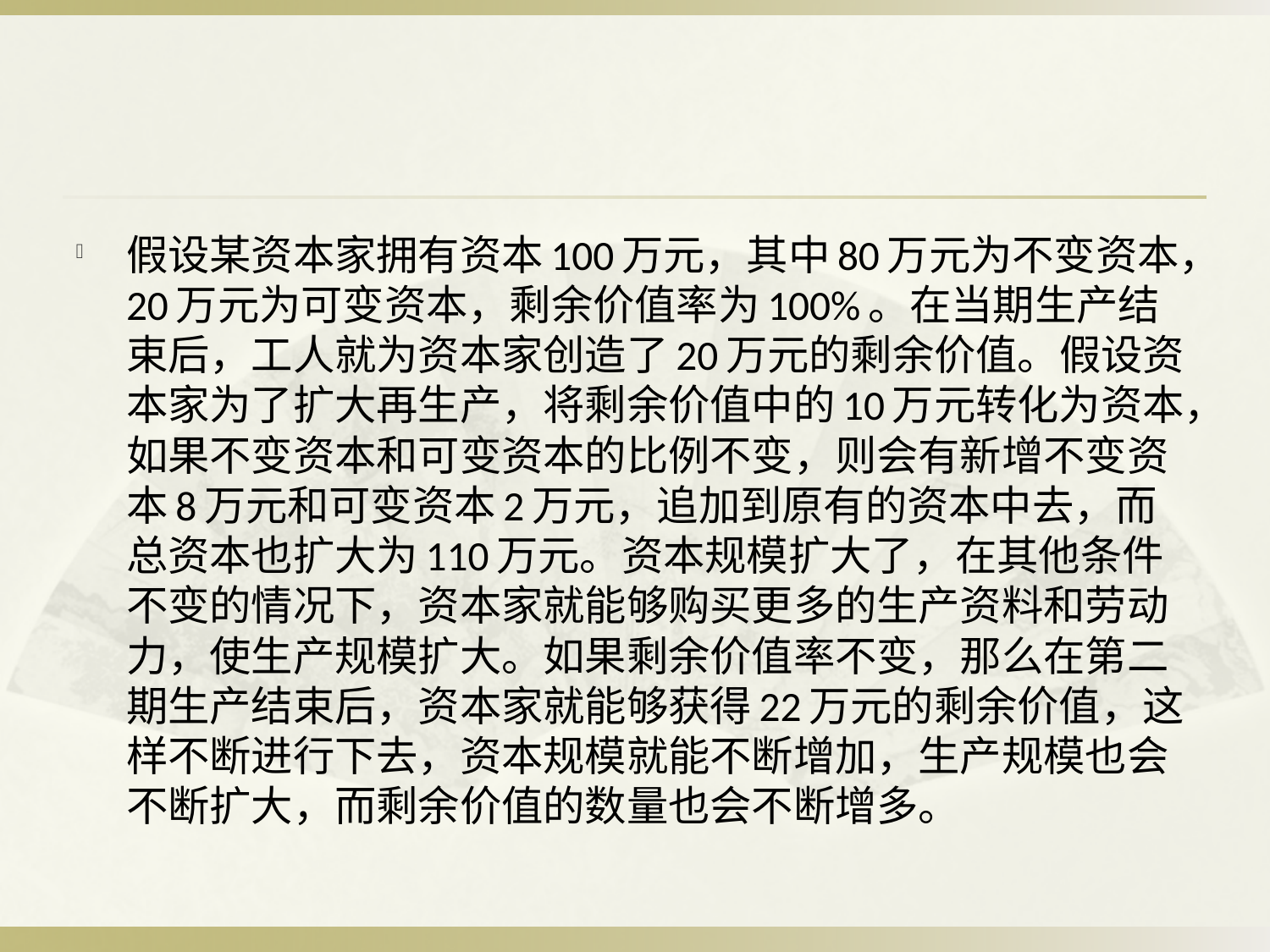

#
假设某资本家拥有资本100万元，其中80万元为不变资本，20万元为可变资本，剩余价值率为100%。在当期生产结束后，工人就为资本家创造了20万元的剩余价值。假设资本家为了扩大再生产，将剩余价值中的10万元转化为资本，如果不变资本和可变资本的比例不变，则会有新增不变资本8万元和可变资本2万元，追加到原有的资本中去，而总资本也扩大为110万元。资本规模扩大了，在其他条件不变的情况下，资本家就能够购买更多的生产资料和劳动力，使生产规模扩大。如果剩余价值率不变，那么在第二期生产结束后，资本家就能够获得22万元的剩余价值，这样不断进行下去，资本规模就能不断增加，生产规模也会不断扩大，而剩余价值的数量也会不断增多。